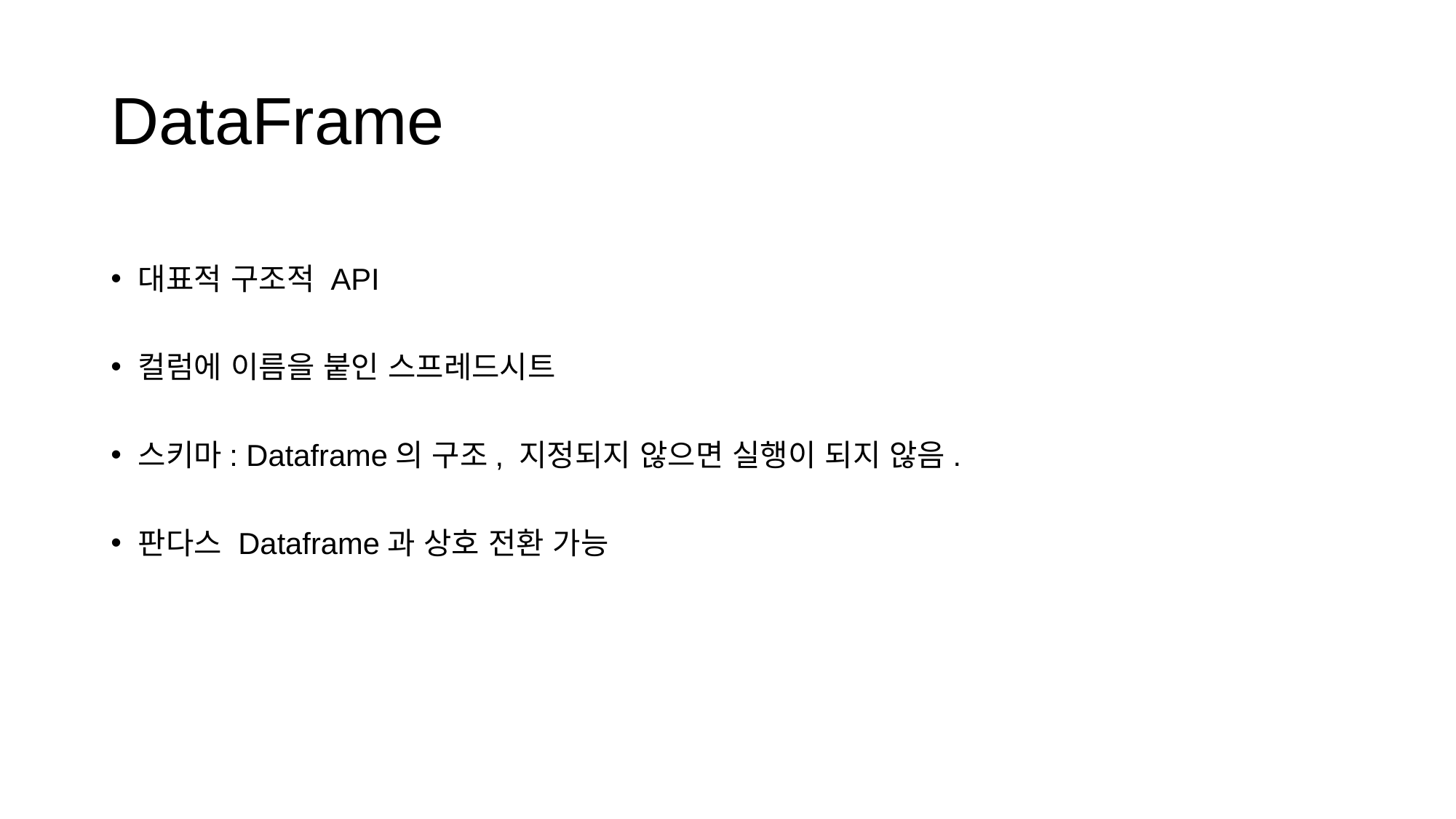

# DataFrame
대표적 구조적 API
컬럼에 이름을 붙인 스프레드시트
스키마: Dataframe의 구조, 지정되지 않으면 실행이 되지 않음.
판다스 Dataframe과 상호 전환 가능